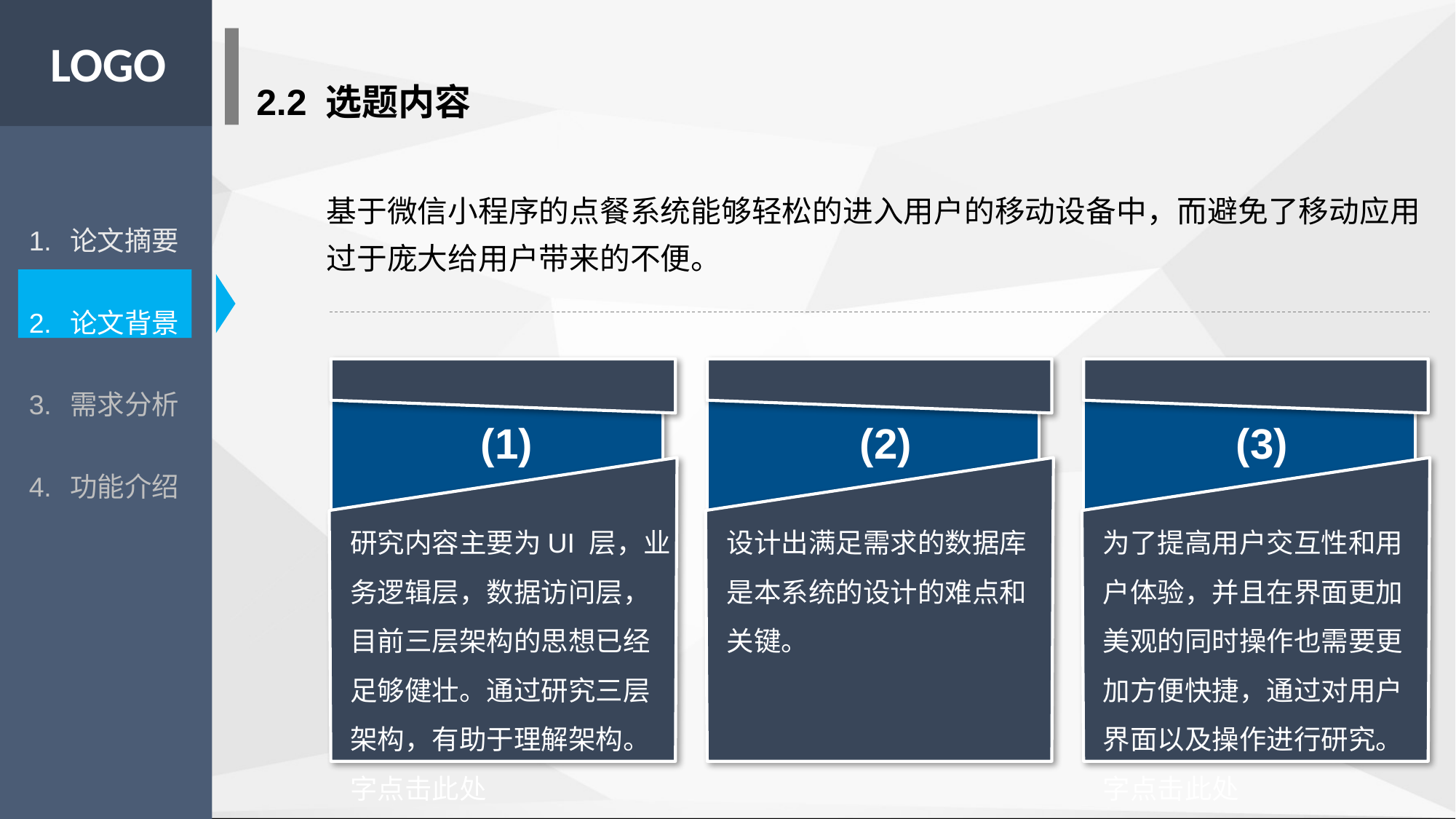

LOGO

2.2 选题内容
基于微信小程序的点餐系统能够轻松的进入用户的移动设备中，而避免了移动应用过于庞大给用户带来的不便。
论文摘要
论文背景
需求分析
功能介绍

(1)
研究内容主要为UI 层，业务逻辑层，数据访问层，目前三层架构的思想已经足够健壮。通过研究三层架构，有助于理解架构。字点击此处

(2)
设计出满足需求的数据库是本系统的设计的难点和关键。

(3)
为了提高用户交互性和用户体验，并且在界面更加美观的同时操作也需要更加方便快捷，通过对用户界面以及操作进行研究。字点击此处